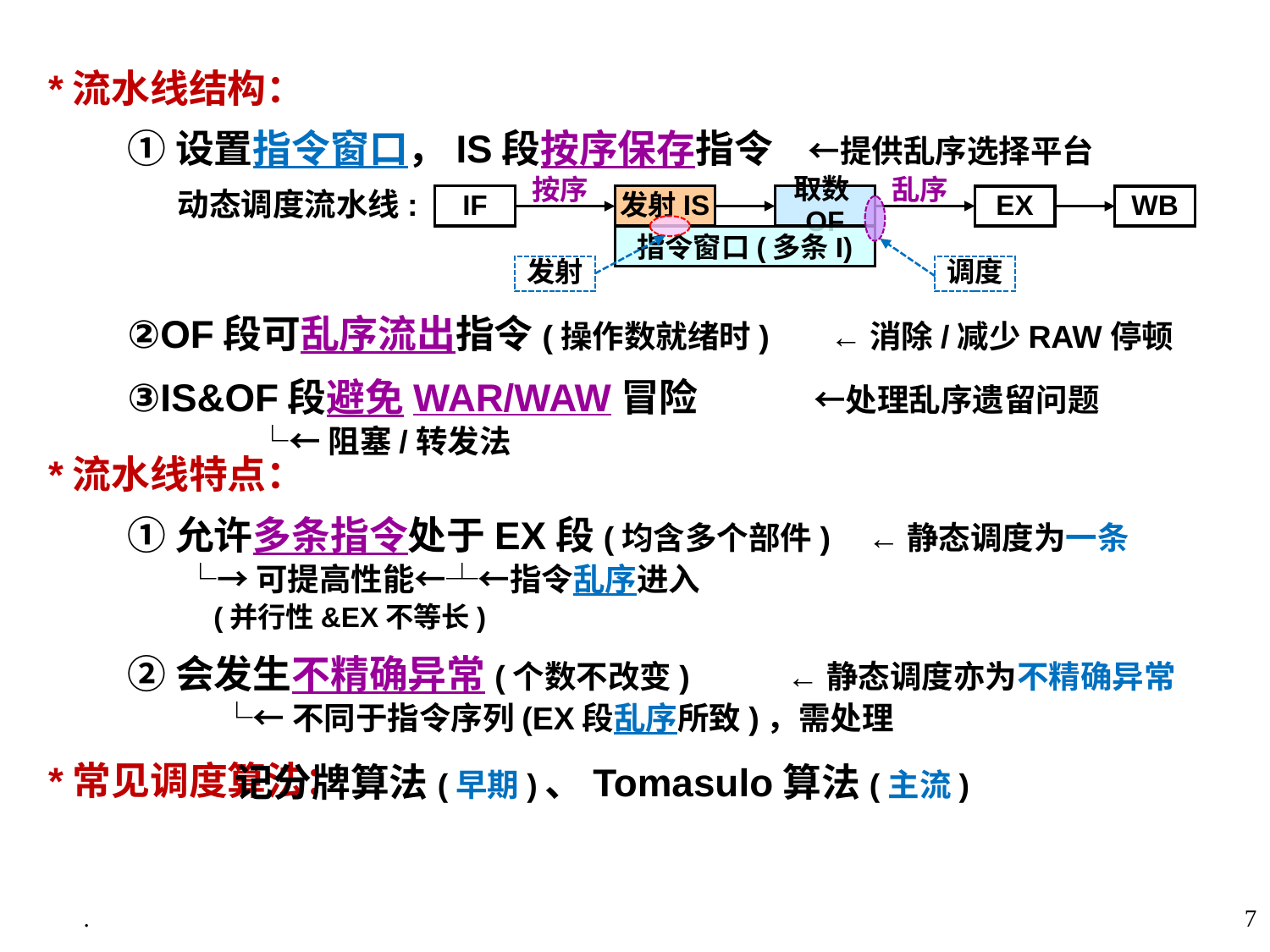

*流水线结构：

 *流水线特点：

 *常见调度算法：
①设置指令窗口，IS段按序保存指令    ←提供乱序选择平台

②OF段可乱序流出指令(操作数就绪时)      ←消除/减少RAW停顿
③IS&OF段避免WAR/WAW冒险             ←处理乱序遗留问题
                  └←阻塞/转发法

①允许多条指令处于EX段(均含多个部件)    ←静态调度为一条
        └→可提高性能←┴←指令乱序进入
           (并行性&EX不等长)
②会发生不精确异常(个数不改变)         ←静态调度亦为不精确异常
             └←不同于指令序列(EX段乱序所致)，需处理
           记分牌算法(早期)、Tomasulo算法(主流)
按序
动态调度流水线:
IF
发射IS
取数OF
乱序
EX
WB

调度

发射
指令窗口(多条I)
.
7